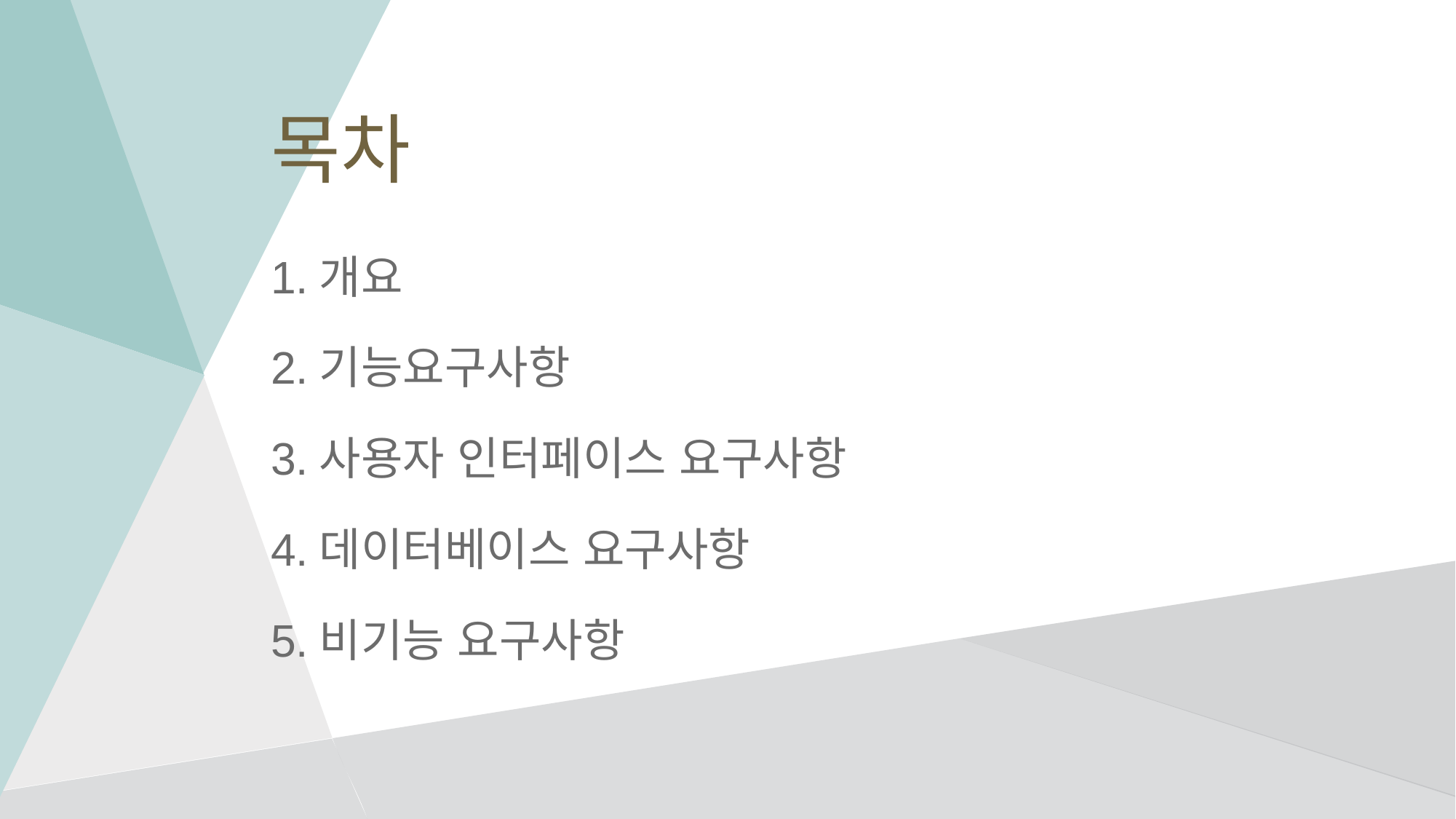

# 목차
1.개요
2.기능요구사항
3.사용자 인터페이스 요구사항
4.데이터베이스 요구사항
5.비기능 요구사항